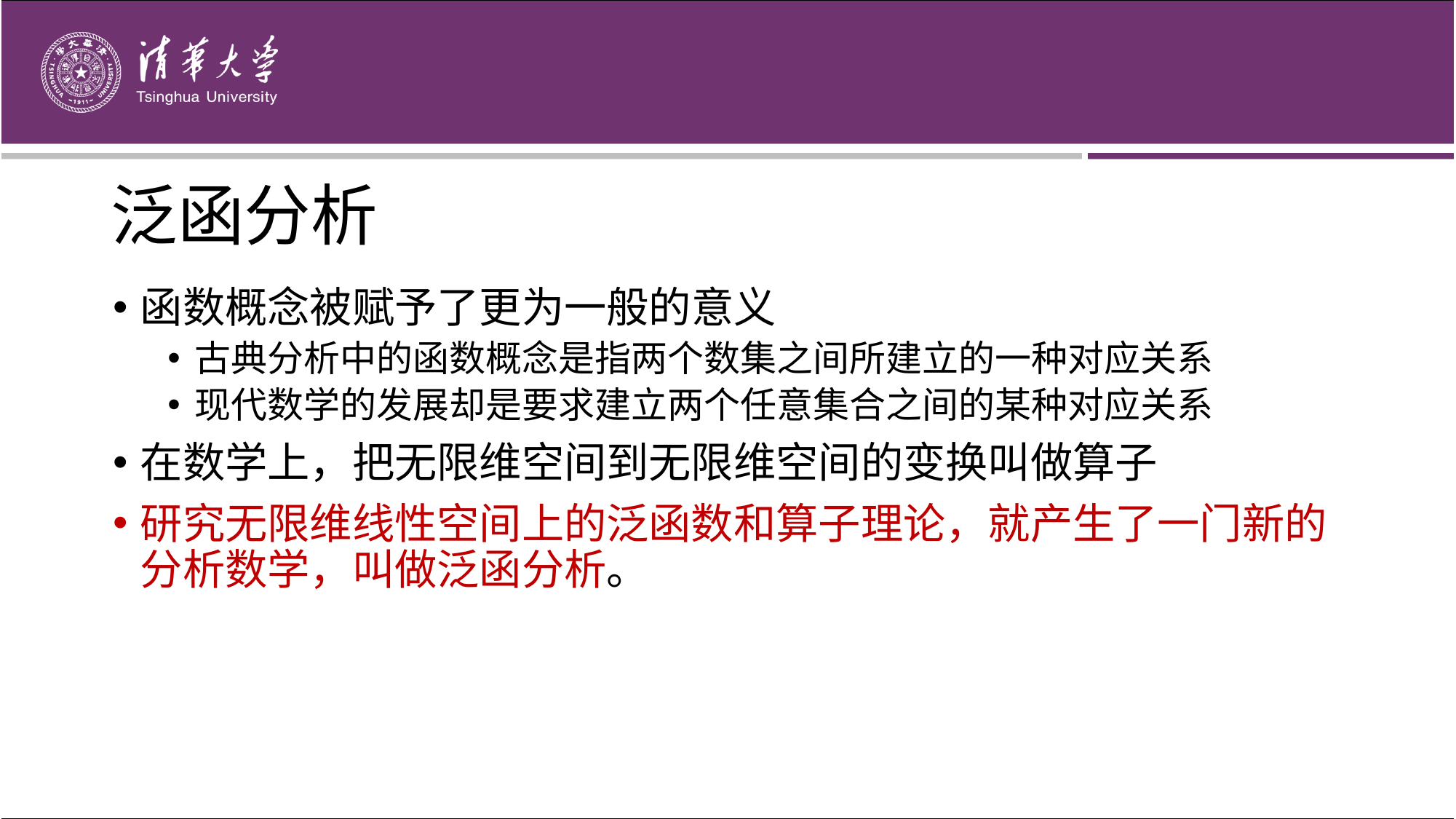

泛函分析
函数概念被赋予了更为一般的意义
古典分析中的函数概念是指两个数集之间所建立的一种对应关系
现代数学的发展却是要求建立两个任意集合之间的某种对应关系
在数学上，把无限维空间到无限维空间的变换叫做算子
研究无限维线性空间上的泛函数和算子理论，就产生了一门新的分析数学，叫做泛函分析。